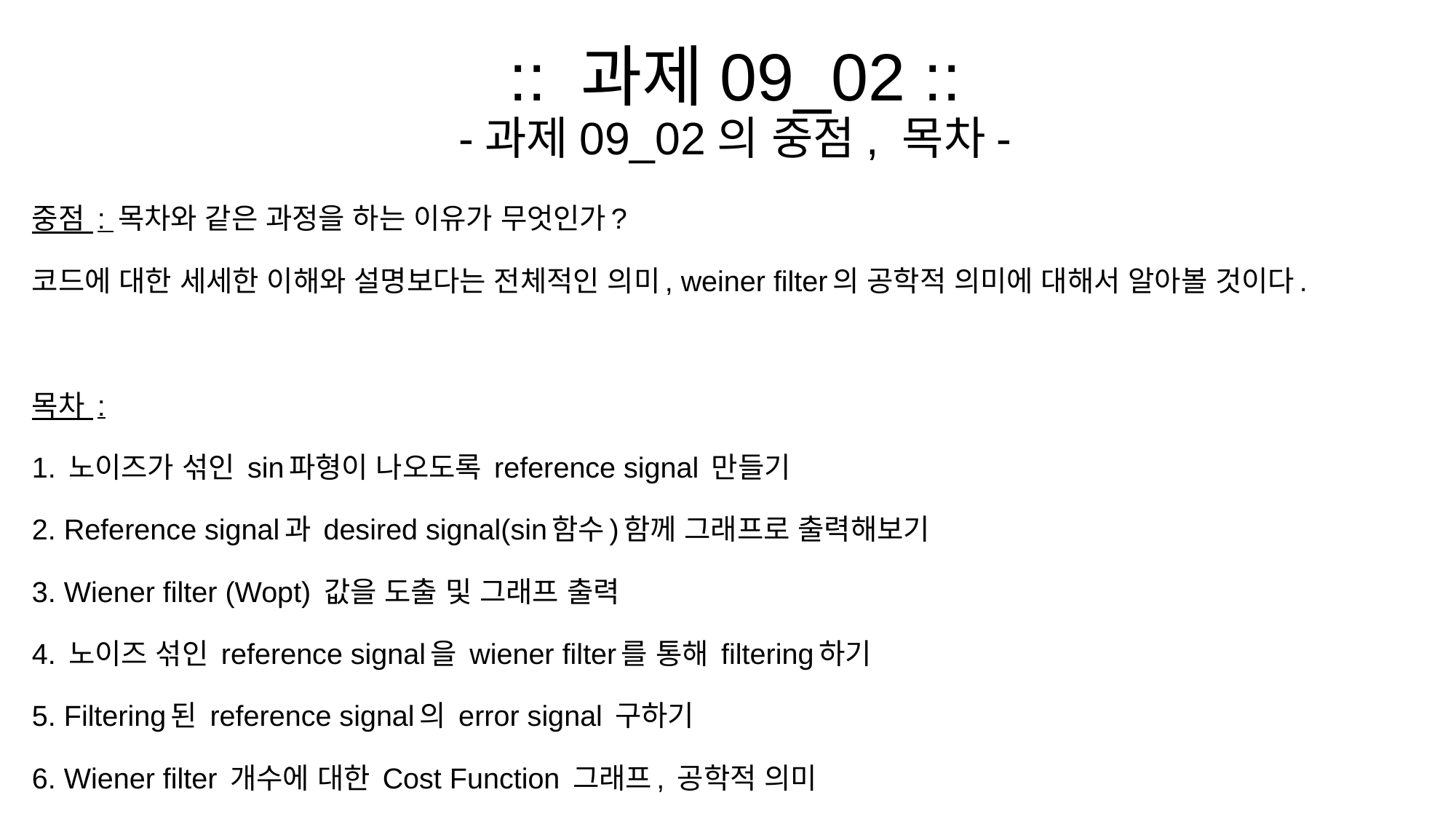

# :: 과제09_02 :: -과제09_02의 중점, 목차-
중점 : 목차와 같은 과정을 하는 이유가 무엇인가?
코드에 대한 세세한 이해와 설명보다는 전체적인 의미, weiner filter의 공학적 의미에 대해서 알아볼 것이다.

목차 :
1. 노이즈가 섞인 sin파형이 나오도록 reference signal 만들기
2. Reference signal과 desired signal(sin함수)함께 그래프로 출력해보기
3. Wiener filter (Wopt) 값을 도출 및 그래프 출력
4. 노이즈 섞인 reference signal을 wiener filter를 통해 filtering하기
5. Filtering된 reference signal의 error signal 구하기
6. Wiener filter 개수에 대한 Cost Function 그래프, 공학적 의미